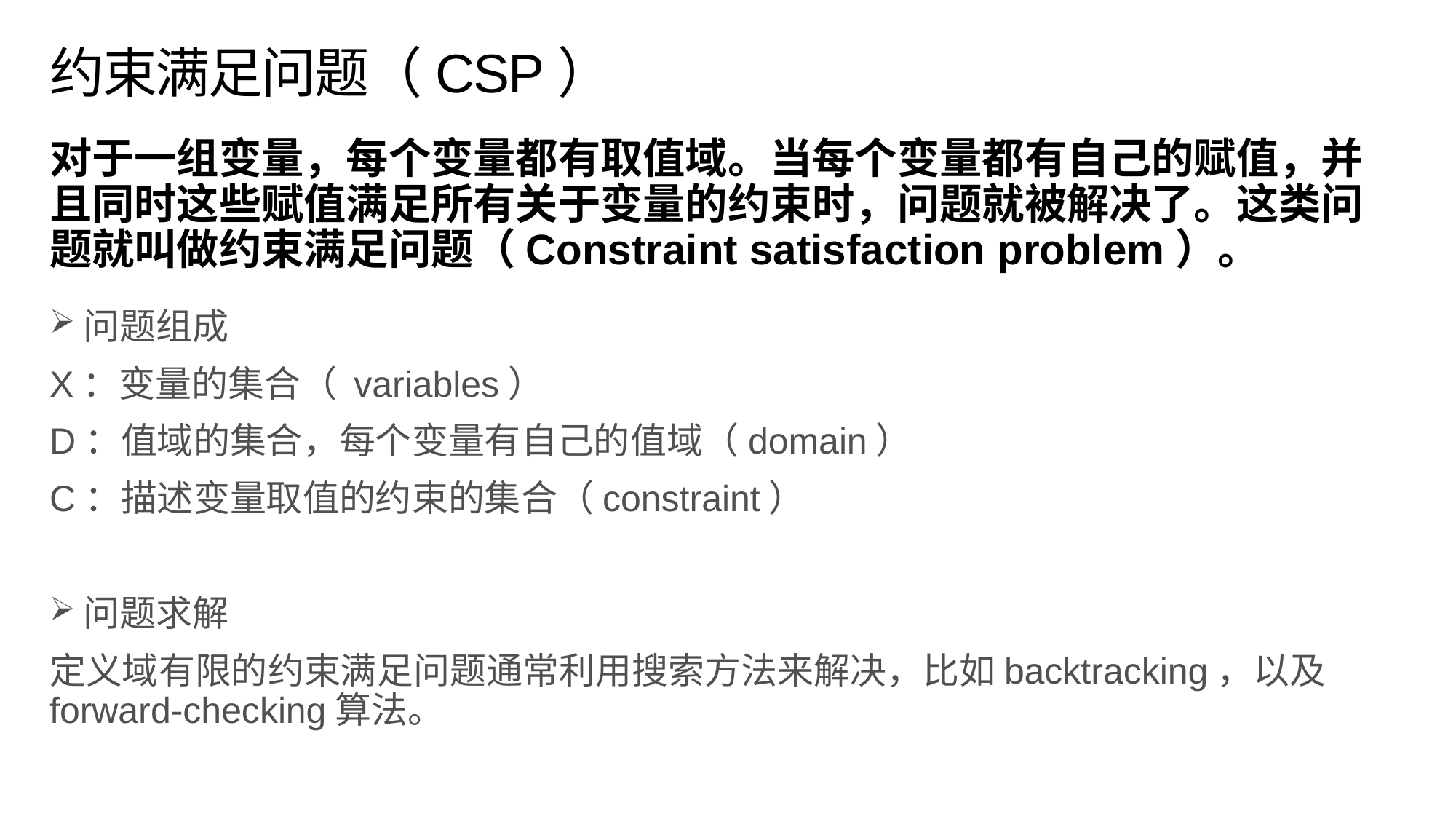

# 约束满足问题（CSP）
对于一组变量，每个变量都有取值域。当每个变量都有自己的赋值，并且同时这些赋值满足所有关于变量的约束时，问题就被解决了。这类问题就叫做约束满足问题（Constraint satisfaction problem）。
问题组成
X：变量的集合（ variables）
D：值域的集合，每个变量有自己的值域（domain）
C：描述变量取值的约束的集合（constraint）

问题求解
定义域有限的约束满足问题通常利用搜索方法来解决，比如backtracking，以及forward-checking算法。